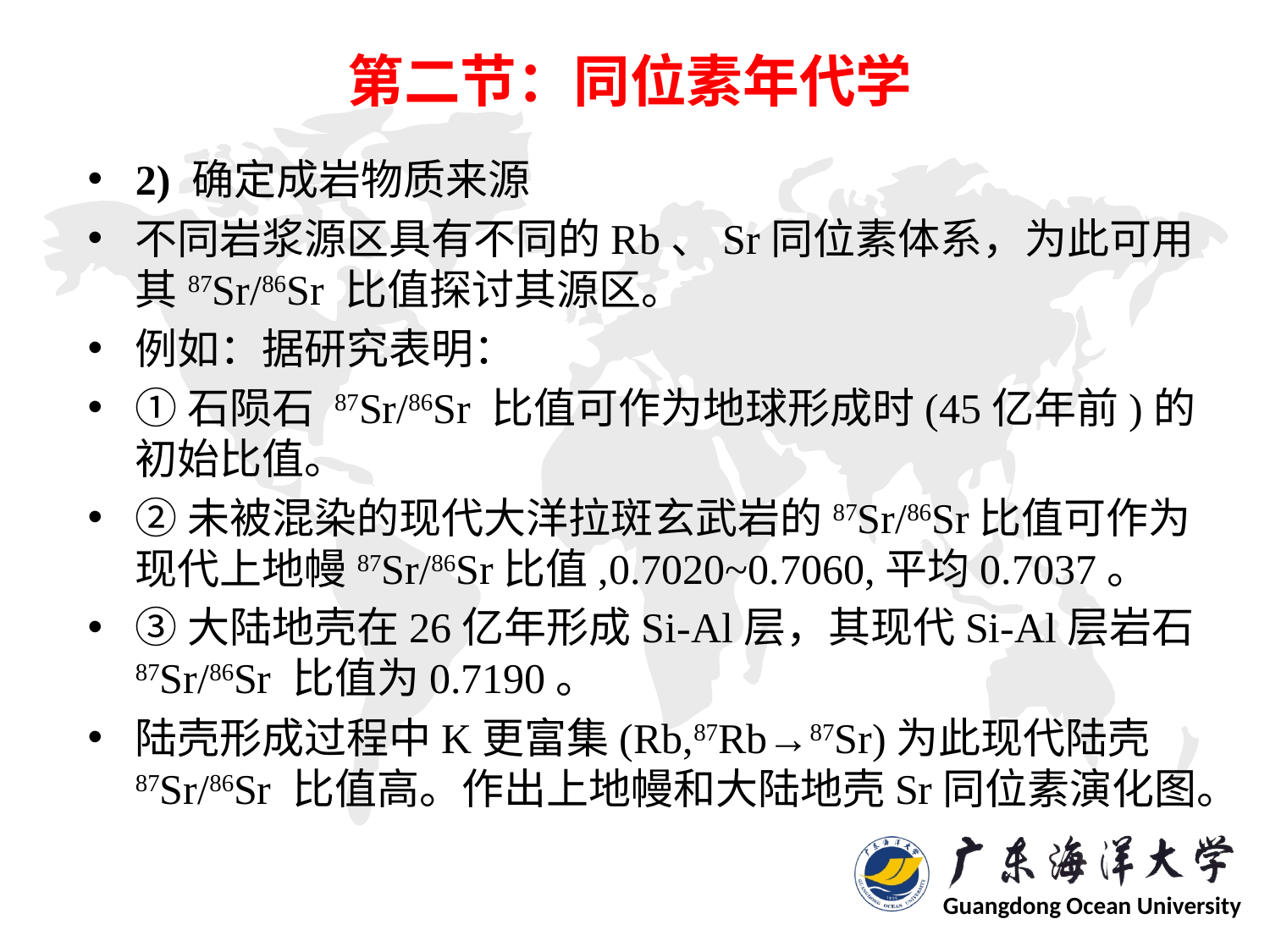

# 第二节：同位素年代学
2) 确定成岩物质来源
不同岩浆源区具有不同的Rb、Sr同位素体系，为此可用其87Sr/86Sr 比值探讨其源区。
例如：据研究表明：
①石陨石 87Sr/86Sr 比值可作为地球形成时(45亿年前)的初始比值。
②未被混染的现代大洋拉斑玄武岩的87Sr/86Sr比值可作为现代上地幔87Sr/86Sr比值,0.7020~0.7060,平均0.7037。
③大陆地壳在26亿年形成Si-Al层，其现代Si-Al层岩石87Sr/86Sr 比值为0.7190。
陆壳形成过程中K更富集(Rb,87Rb→87Sr)为此现代陆壳87Sr/86Sr 比值高。作出上地幔和大陆地壳Sr同位素演化图。